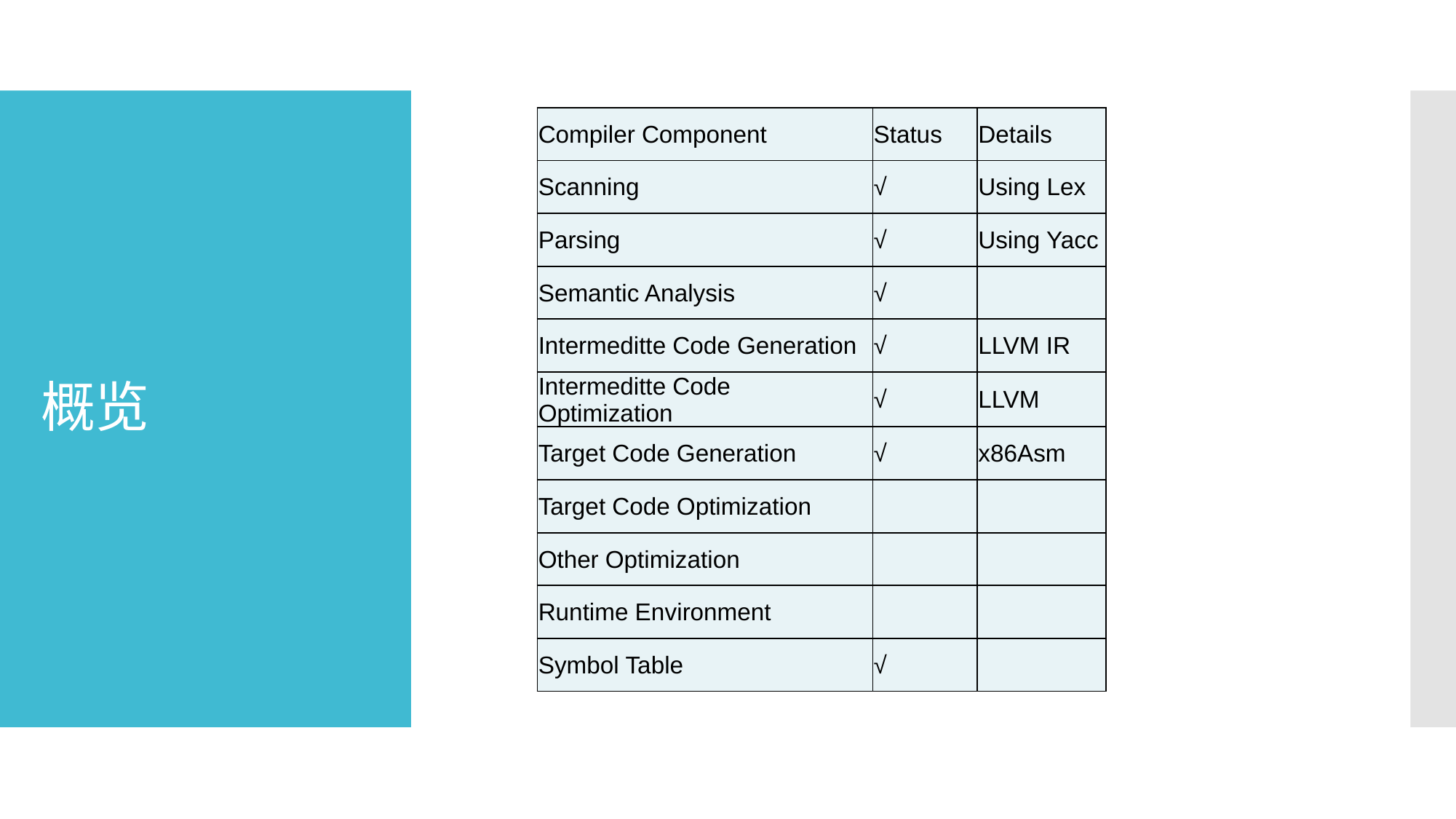

| Compiler Component | Status | Details |
| --- | --- | --- |
| Scanning | √ | Using Lex |
| Parsing | √ | Using Yacc |
| Semantic Analysis | √ |  |
| Intermeditte Code Generation | √ | LLVM IR |
| Intermeditte Code Optimization | √ | LLVM |
| Target Code Generation | √ | x86Asm |
| Target Code Optimization |  |  |
| Other Optimization |  |  |
| Runtime Environment |  |  |
| Symbol Table | √ |  |
# 概览